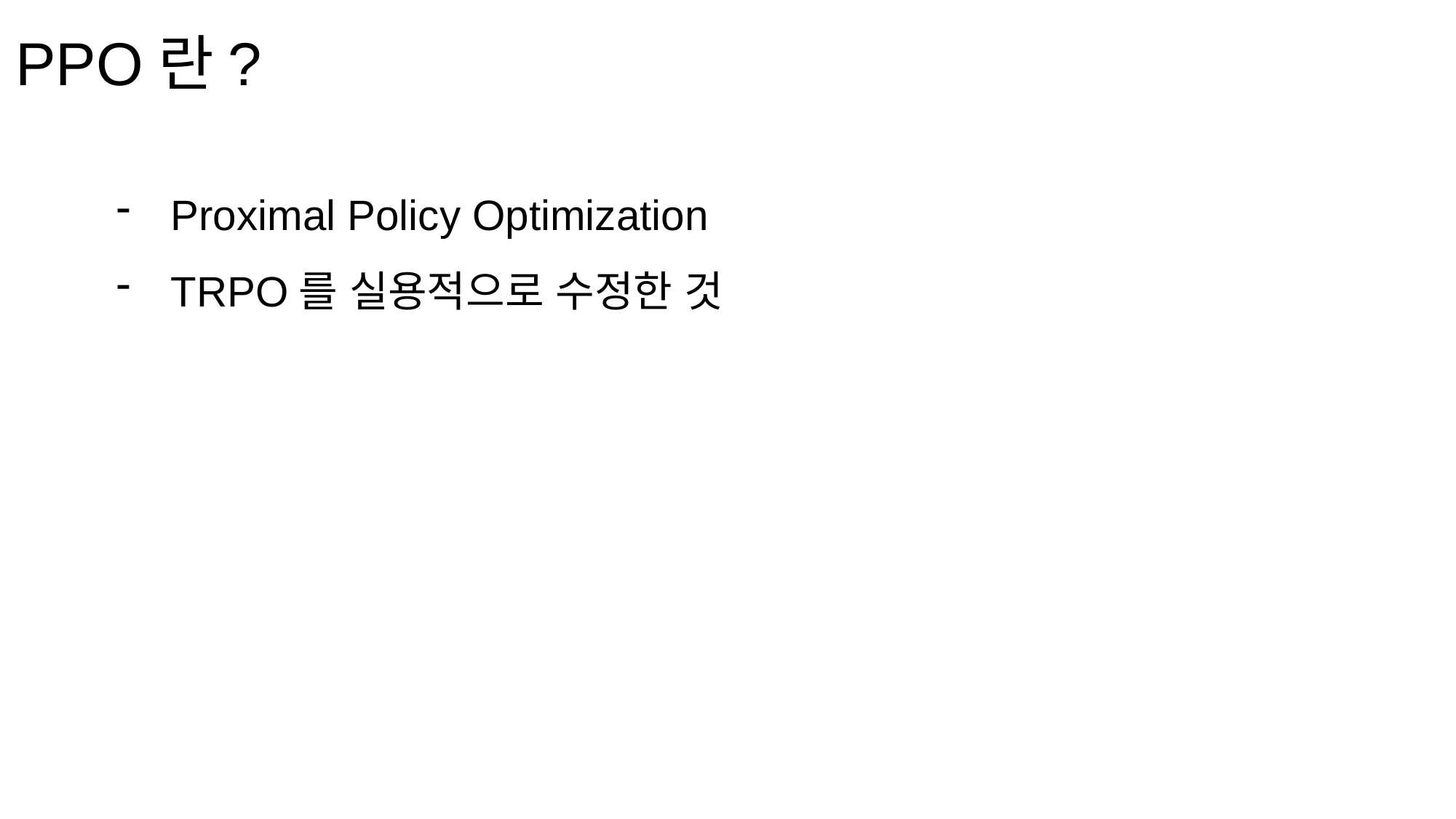

PPO란?
Proximal Policy Optimization
TRPO를 실용적으로 수정한 것